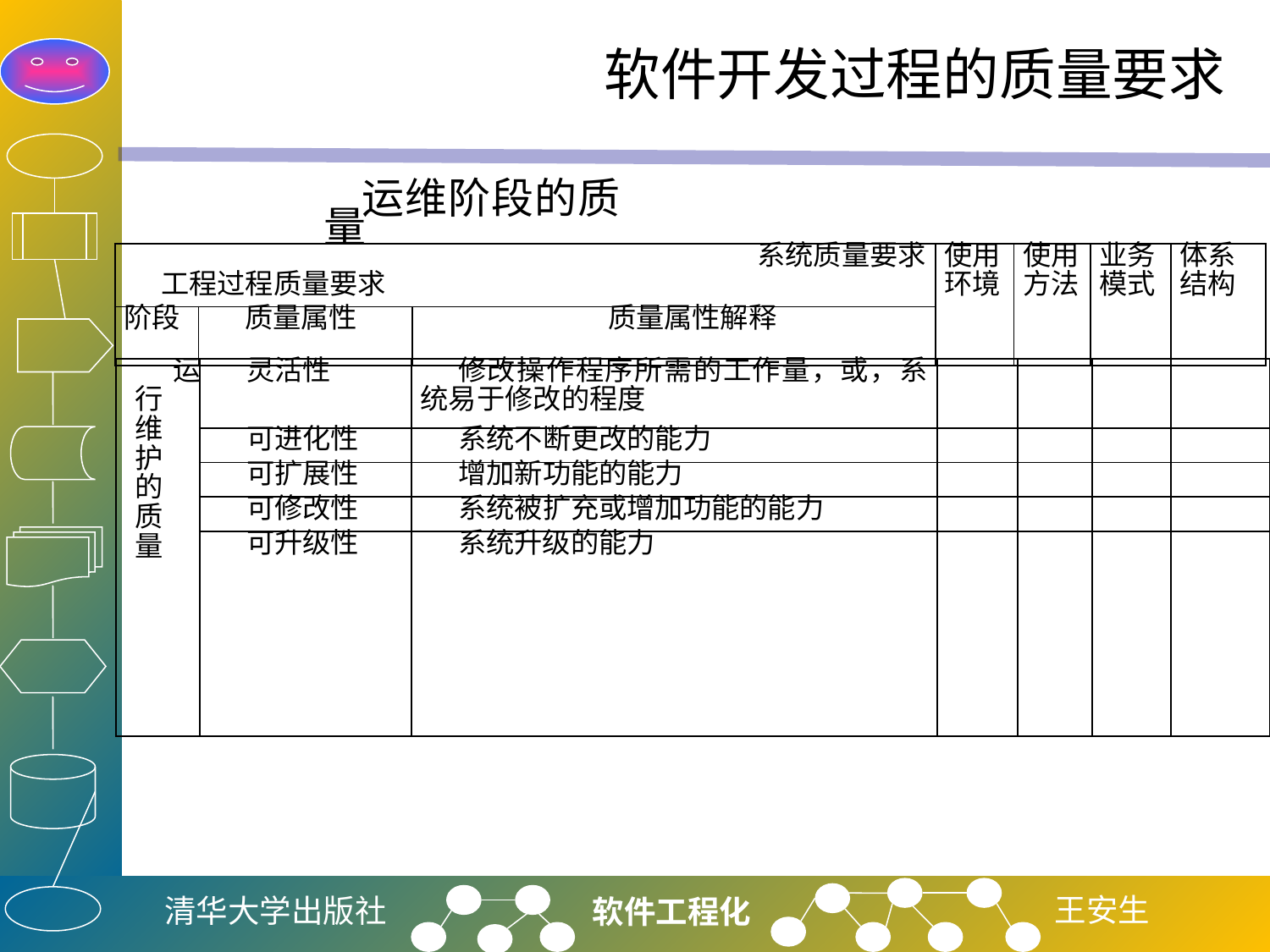

# 软件开发过程的质量要求
运维阶段的质量
| 系统质量要求 工程过程质量要求 |  |  | 使用 环境 | 使用 方法 | 业务 模式 | 体系 结构 |
| --- | --- | --- | --- | --- | --- | --- |
| 阶段 | 质量属性 | 质量属性解释 |  |  |  |  |
| 运行维护的质量 | 灵活性 | 修改操作程序所需的工作量，或，系统易于修改的程度 |  |  |  |  |
| --- | --- | --- | --- | --- | --- | --- |
|  | 可进化性 | 系统不断更改的能力 |  |  |  |  |
|  | 可扩展性 | 增加新功能的能力 |  |  |  |  |
|  | 可修改性 | 系统被扩充或增加功能的能力 |  |  |  |  |
|  | 可升级性 | 系统升级的能力 |  |  |  |  |